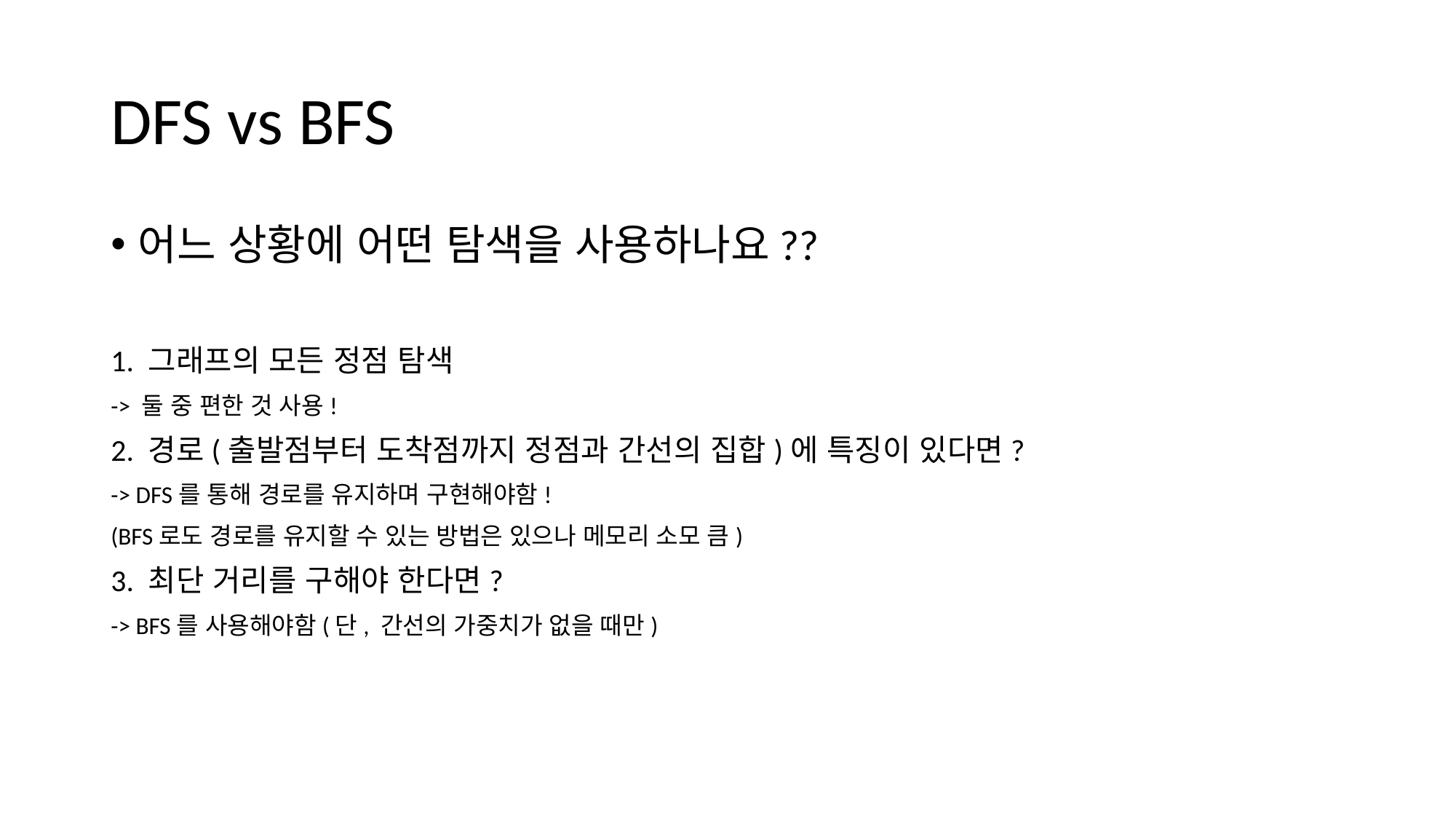

# DFS vs BFS
어느 상황에 어떤 탐색을 사용하나요??

1. 그래프의 모든 정점 탐색
-> 둘 중 편한 것 사용!
2. 경로(출발점부터 도착점까지 정점과 간선의 집합)에 특징이 있다면?
-> DFS를 통해 경로를 유지하며 구현해야함!
(BFS로도 경로를 유지할 수 있는 방법은 있으나 메모리 소모 큼)
3. 최단 거리를 구해야 한다면?
-> BFS를 사용해야함(단, 간선의 가중치가 없을 때만)